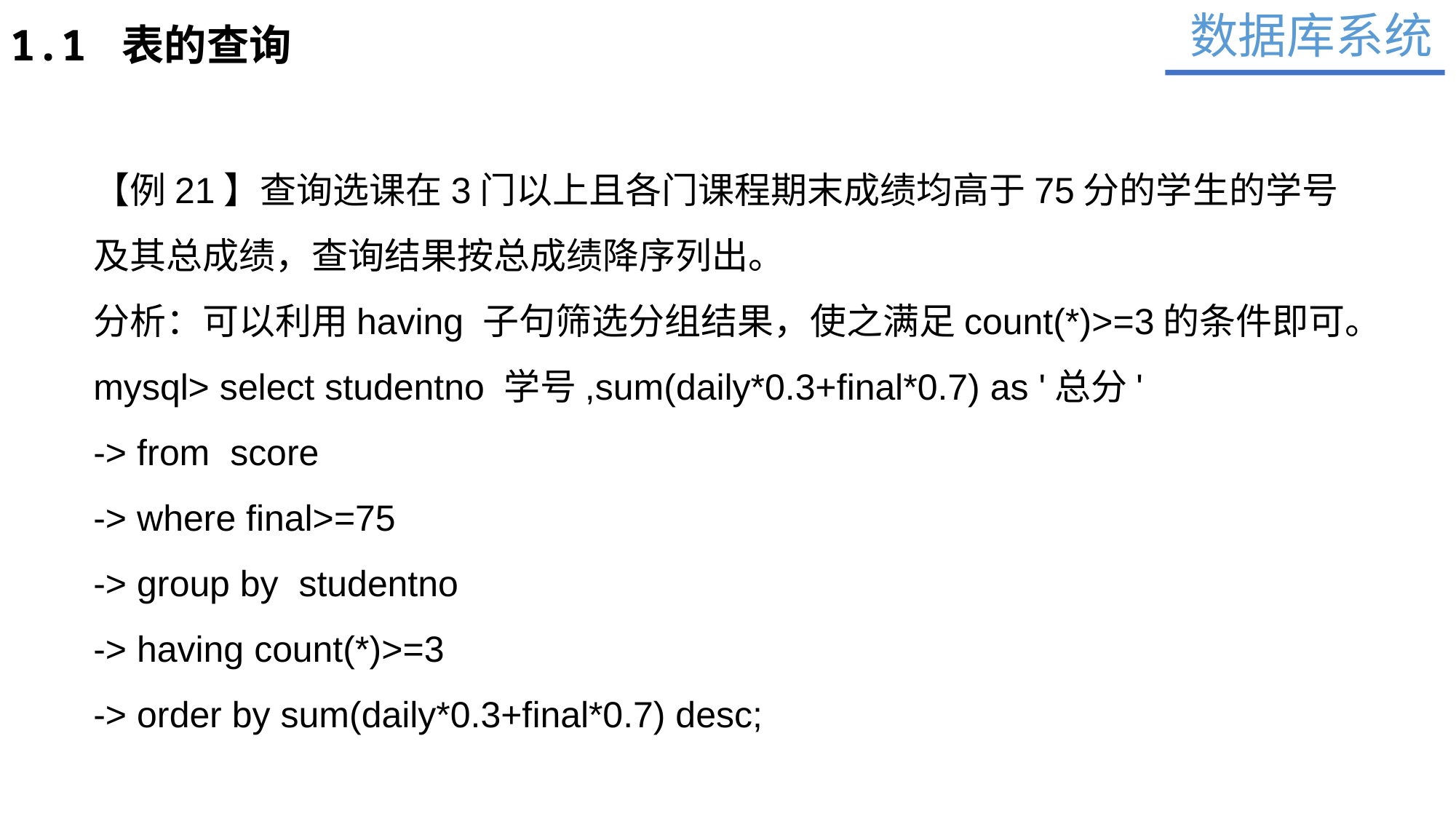

数据库系统
1.1 表的查询

【例21】查询选课在3门以上且各门课程期末成绩均高于75分的学生的学号及其总成绩，查询结果按总成绩降序列出。
分析：可以利用having 子句筛选分组结果，使之满足count(*)>=3的条件即可。
mysql> select studentno 学号,sum(daily*0.3+final*0.7) as '总分'
-> from  score
-> where final>=75
-> group by  studentno
-> having count(*)>=3
-> order by sum(daily*0.3+final*0.7) desc;